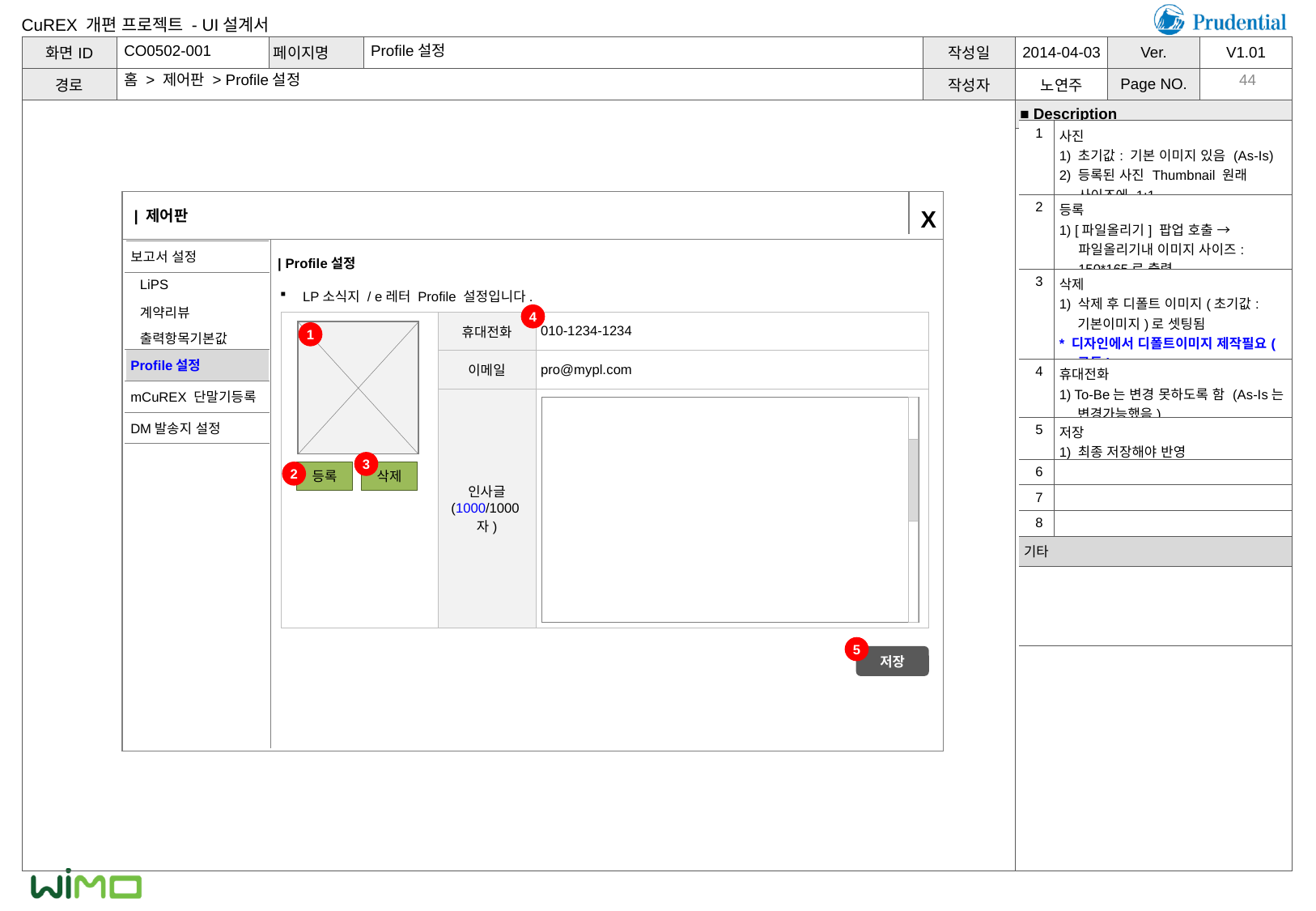

CO0502-001
Profile설정
홈 > 제어판 > Profile설정
44
| 1 | 사진 1) 초기값: 기본 이미지 있음 (As-Is) 2) 등록된 사진 Thumbnail 원래 사이즈에 1:1 |
| --- | --- |
| 2 | 등록 1) [파일올리기] 팝업 호출 → 파일올리기내 이미지 사이즈: 150\*165로 출력 |
| 3 | 삭제 1) 삭제 후 디폴트 이미지(초기값: 기본이미지)로 셋팅됨 \* 디자인에서 디폴트이미지 제작필요(공통) |
| 4 | 휴대전화 1) To-Be는 변경 못하도록 함 (As-Is는 변경가능했음) |
| 5 | 저장 1) 최종 저장해야 반영 |
| 6 |  |
| 7 |  |
| 8 |  |
| 기타 |  |
|  |  |

| 제어판
X
| 보고서 설정 |
| --- |
| LiPS |
| 계약리뷰 |
| 출력항목기본값 |
| Profile설정 |
| mCuREX 단말기등록 |
| DM발송지 설정 |
| Profile설정
LP소식지 / e레터 Profile 설정입니다.
4
|  | 휴대전화 | 010-1234-1234 |
| --- | --- | --- |
|  | 이메일 | pro@mypl.com |
|  | 인사글 (1000/1000자) |  |

1

3
2
등록
삭제
5
저장